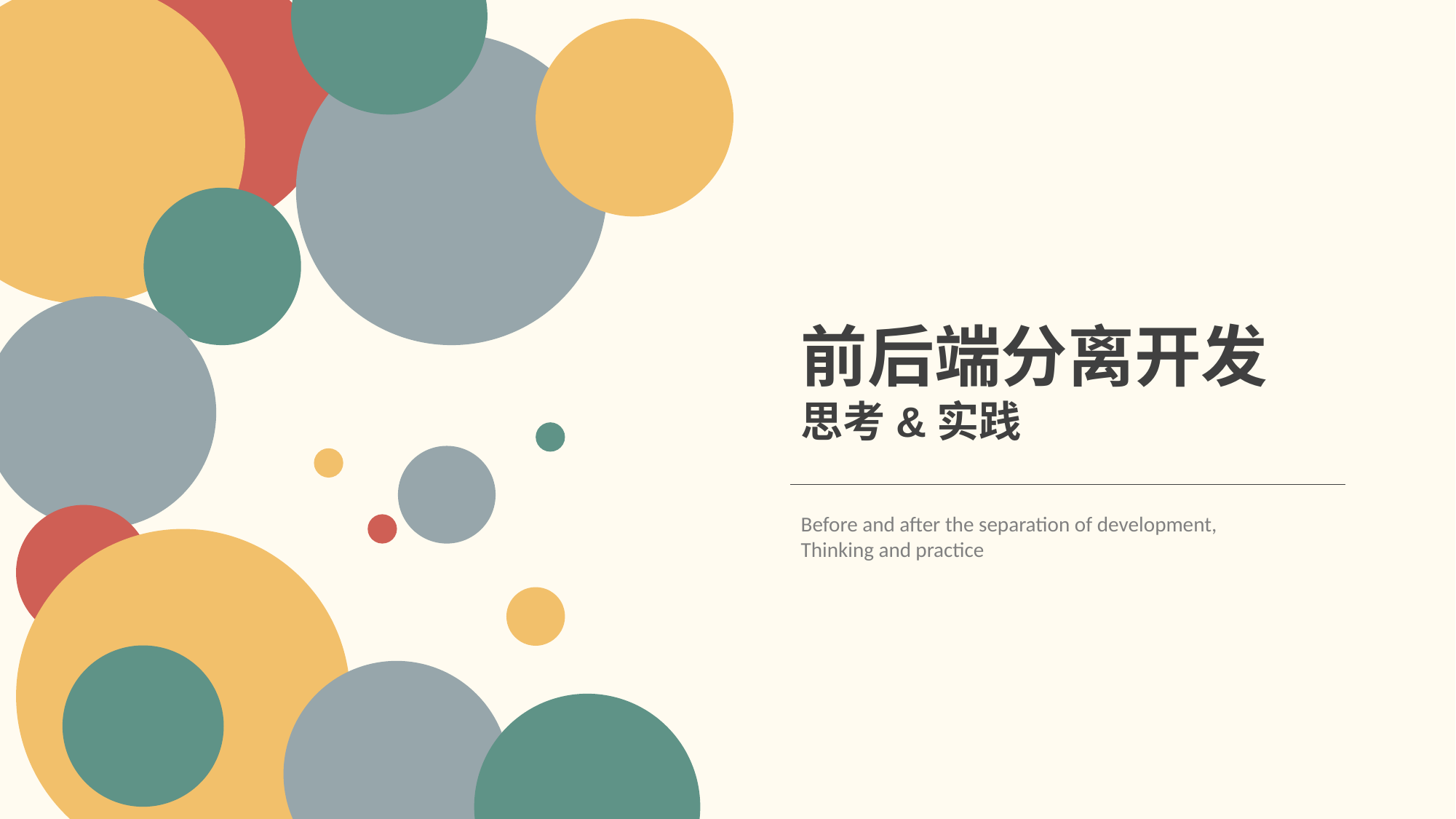

前后端分离开发
思考&实践

Before and after the separation of development, Thinking and practice